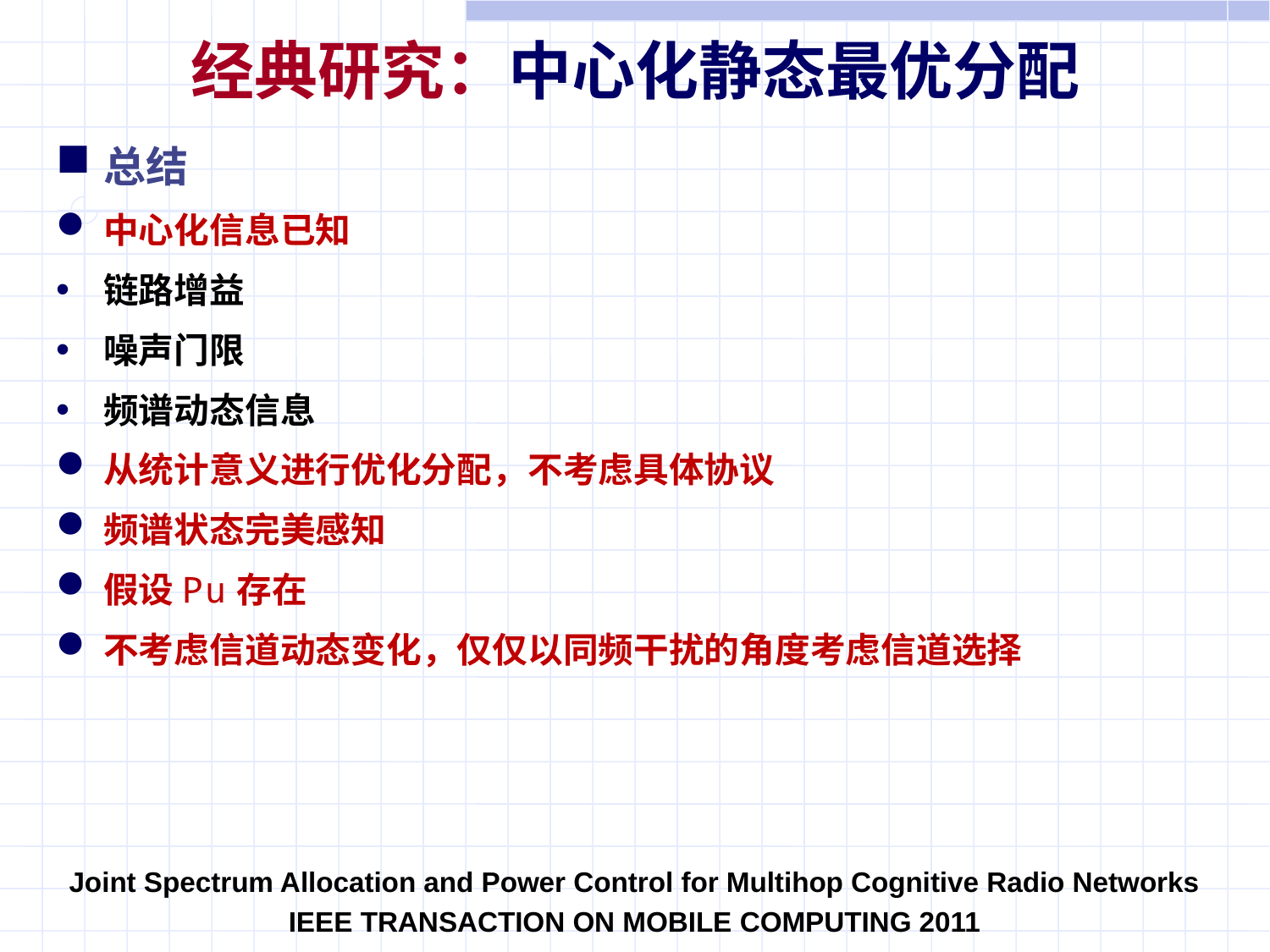

经典研究：中心化静态最优分配
总结
中心化信息已知
链路增益
噪声门限
频谱动态信息
从统计意义进行优化分配，不考虑具体协议
频谱状态完美感知
假设Pu存在
不考虑信道动态变化，仅仅以同频干扰的角度考虑信道选择
Joint Spectrum Allocation and Power Control for Multihop Cognitive Radio Networks
IEEE TRANSACTION ON MOBILE COMPUTING 2011
21